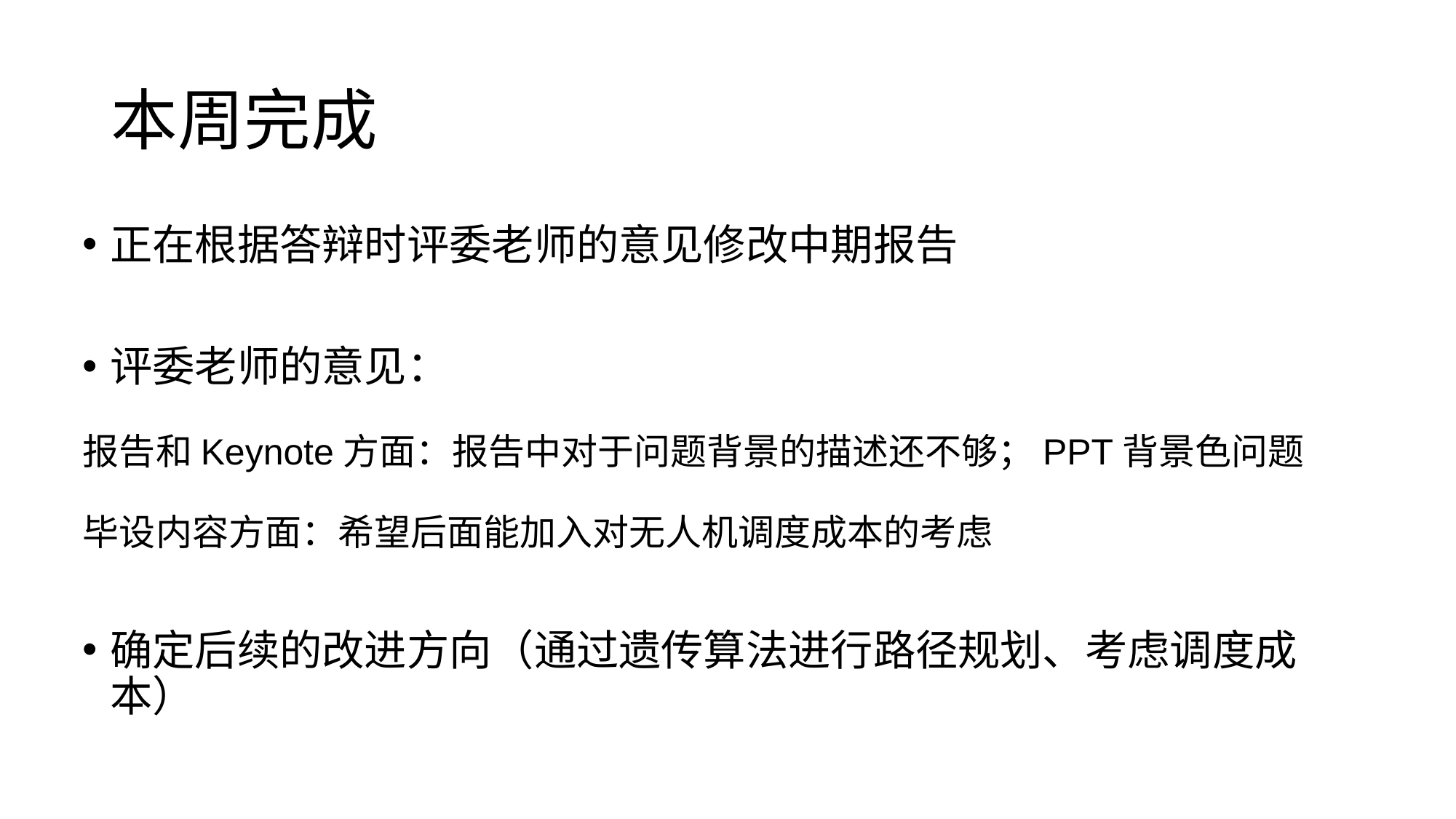

# 本周完成
正在根据答辩时评委老师的意见修改中期报告

评委老师的意见：
报告和Keynote方面：报告中对于问题背景的描述还不够；PPT背景色问题
毕设内容方面：希望后面能加入对无人机调度成本的考虑

确定后续的改进方向（通过遗传算法进行路径规划、考虑调度成本）